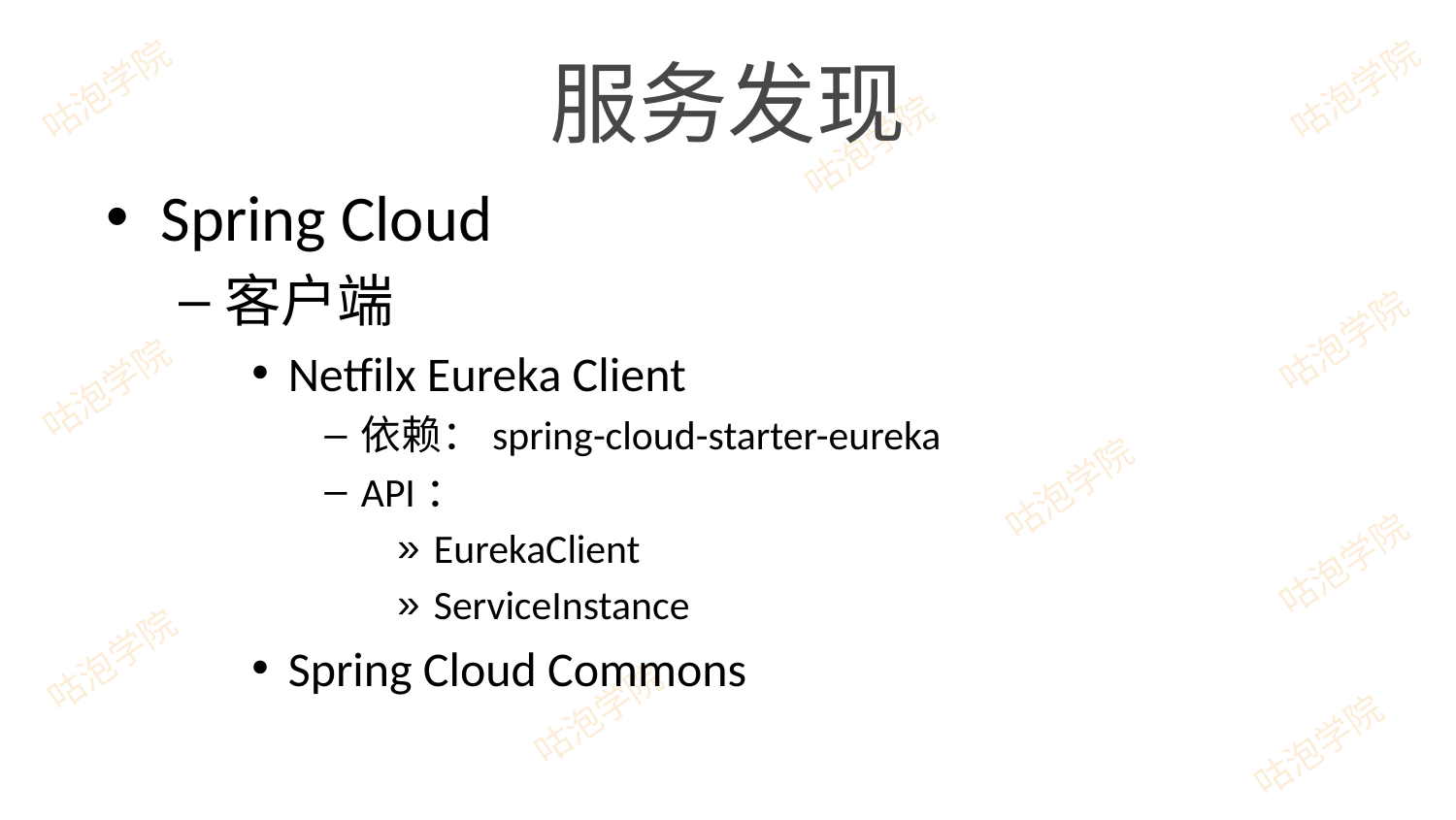

# 服务发现
Spring Cloud
客户端
Netfilx Eureka Client
依赖：spring-cloud-starter-eureka
API：
EurekaClient
ServiceInstance
Spring Cloud Commons